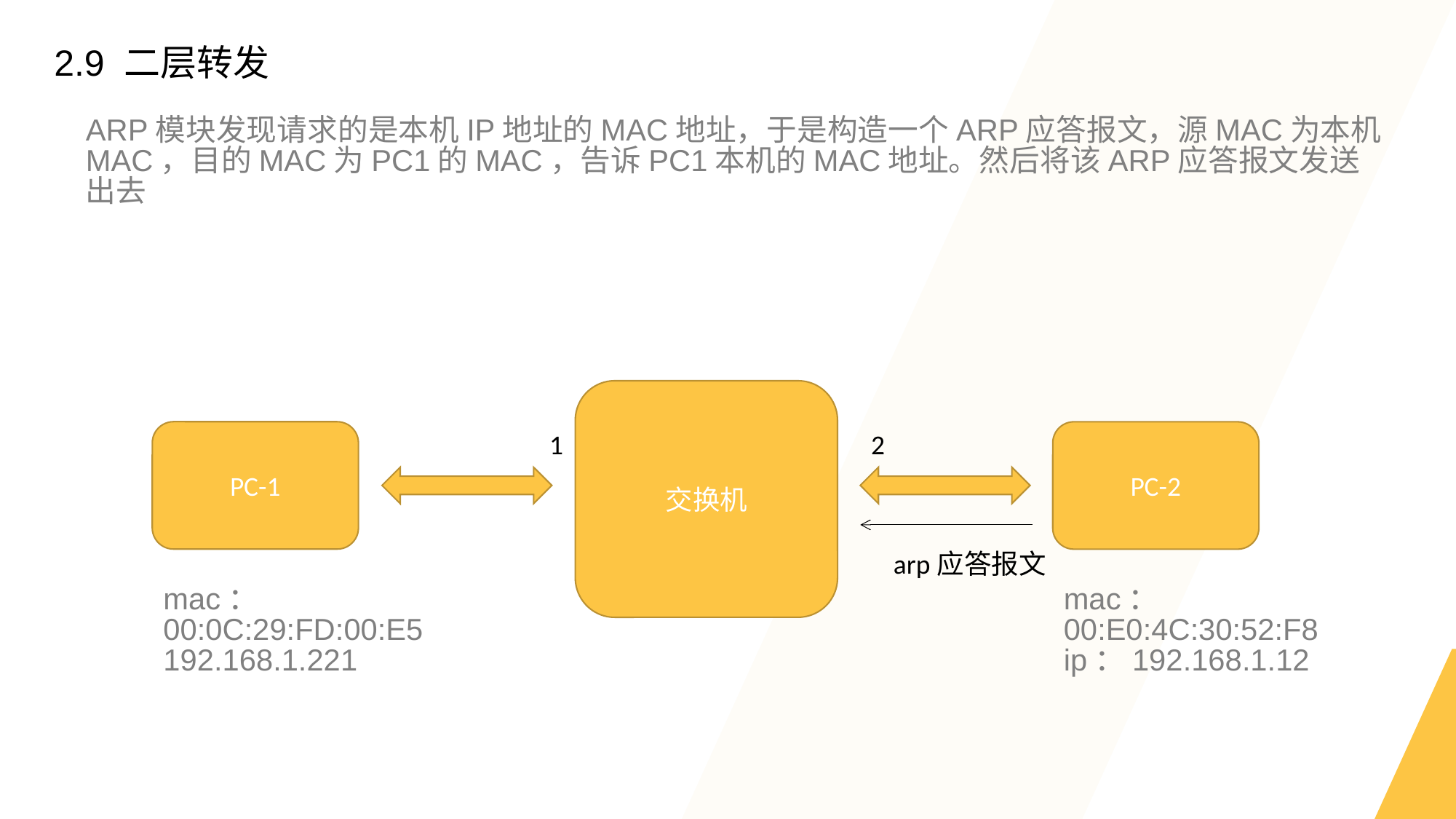

2.9 二层转发

ARP模块发现请求的是本机IP地址的MAC地址，于是构造一个ARP应答报文，源MAC为本机MAC，目的MAC为PC1的MAC，告诉PC1本机的MAC地址。然后将该ARP应答报文发送出去
交换机
PC-1
2
1
PC-2

arp应答报文
mac：
00:0C:29:FD:00:E5
192.168.1.221

mac：
00:E0:4C:30:52:F8
ip：192.168.1.12